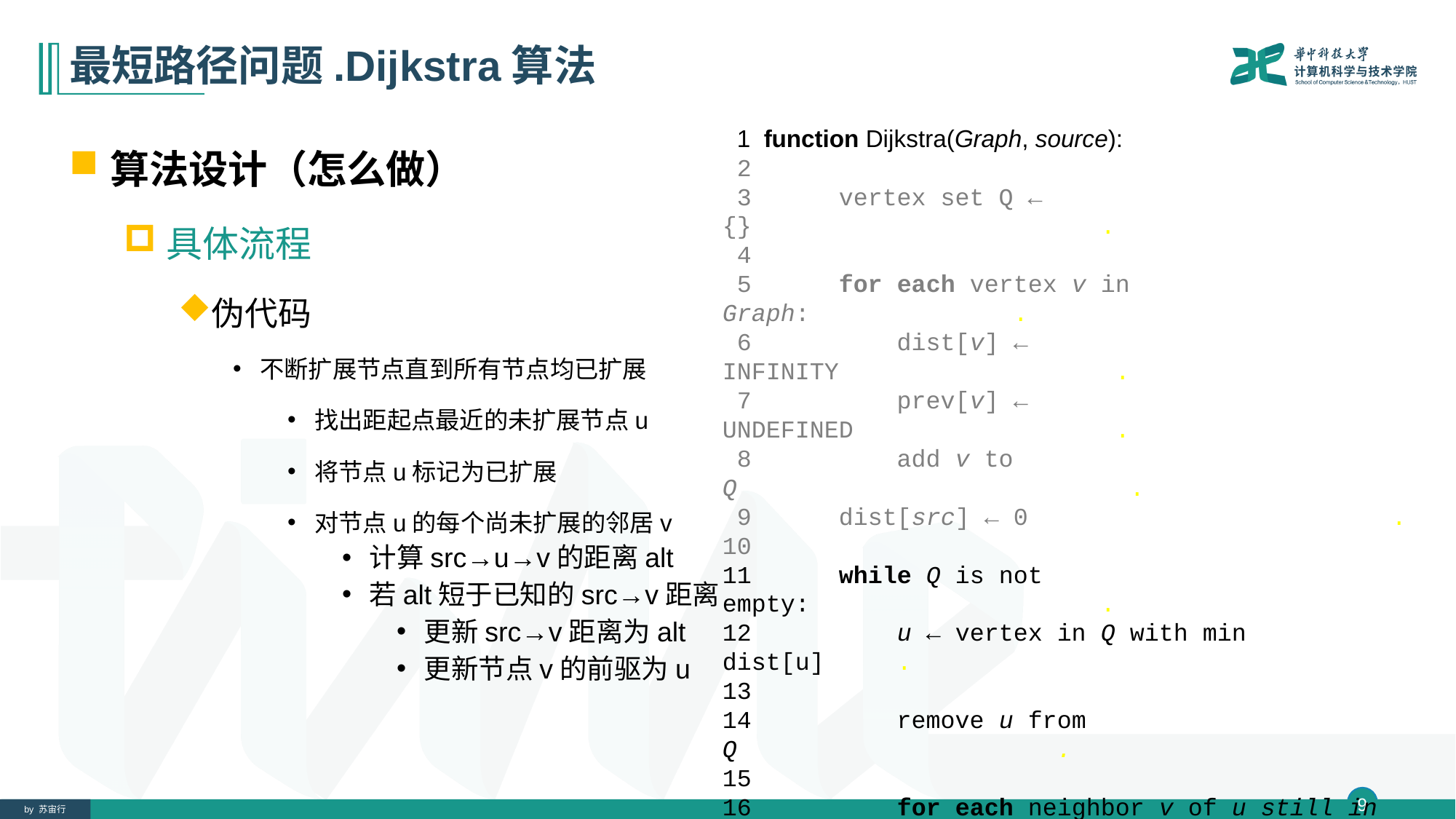

# 最短路径问题.Dijkstra算法
算法设计（怎么做）
具体流程
伪代码
不断扩展节点直到所有节点均已扩展
找出距起点最近的未扩展节点u
将节点u标记为已扩展
对节点u的每个尚未扩展的邻居v
计算src→u→v的距离alt
若alt短于已知的src→v距离
更新src→v距离为alt
更新节点v的前驱为u
 1  function Dijkstra(Graph, source):
 2
 3      vertex set Q ← {}                        .
 4
 5      for each vertex v in Graph:              .
 6          dist[v] ← INFINITY                   .
 7          prev[v] ← UNDEFINED                  .
 8          add v to Q                           .
 9      dist[src] ← 0                         .
10
11      while Q is not empty:                    .
12          u ← vertex in Q with min dist[u]     .
13
14          remove u from Q                      .
15
16          for each neighbor v of u still in Q: .
17              alt ← dist[u] + length(u, v)     .
18              if alt < dist[v]:                .
19                  dist[v] ← alt                .
20                  prev[v] ← u                  .
21
22      return dist[], prev[]                    .